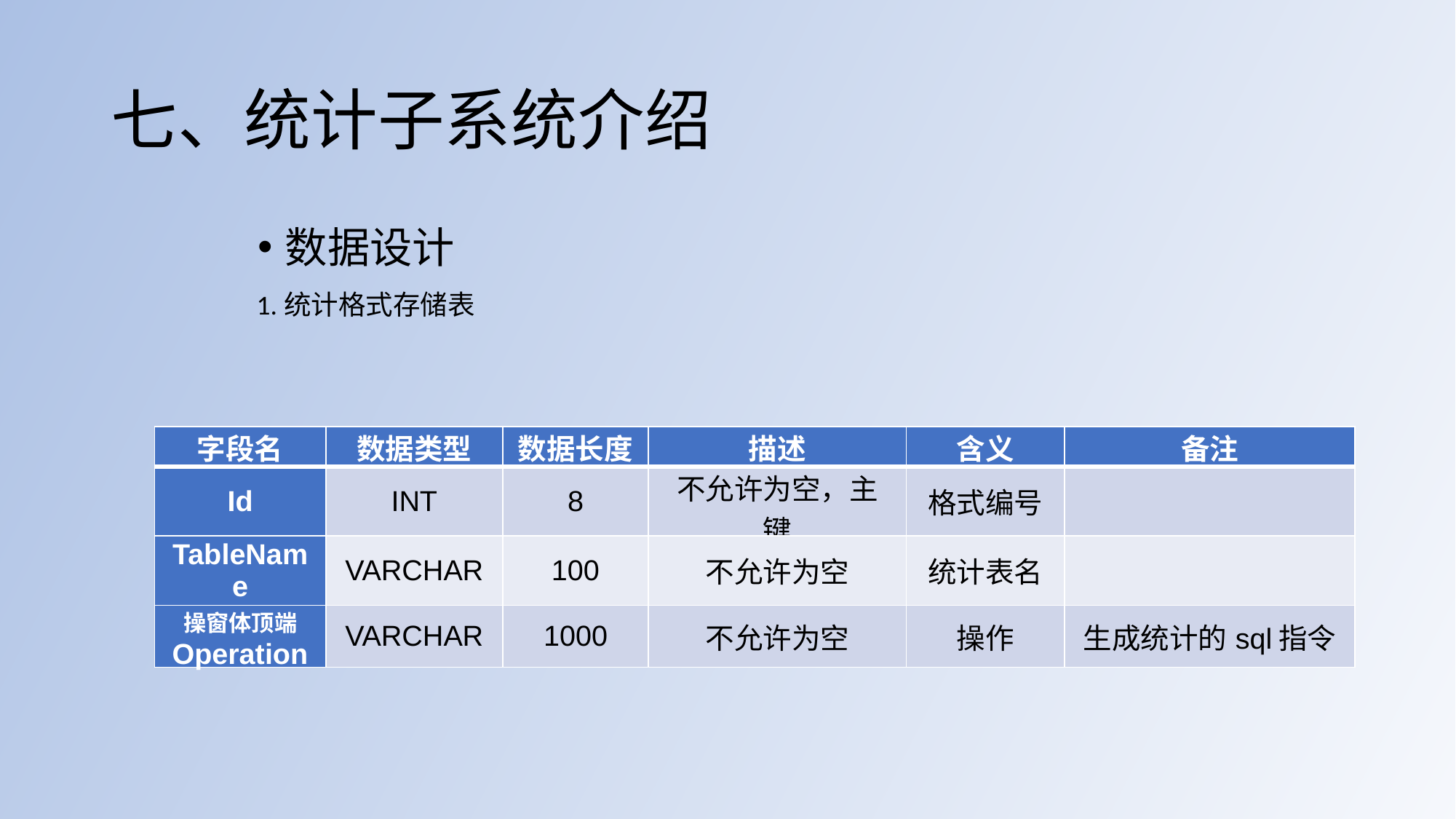

# 七、统计子系统介绍
数据设计
1.统计格式存储表
| 字段名 | 数据类型 | 数据长度 | 描述 | 含义 | 备注 |
| --- | --- | --- | --- | --- | --- |
| Id | INT | 8 | 不允许为空，主键 | 格式编号 |  |
| TableName | VARCHAR | 100 | 不允许为空 | 统计表名 |  |
| 操窗体顶端 Operation | VARCHAR | 1000 | 不允许为空 | 操作 | 生成统计的sql指令 |